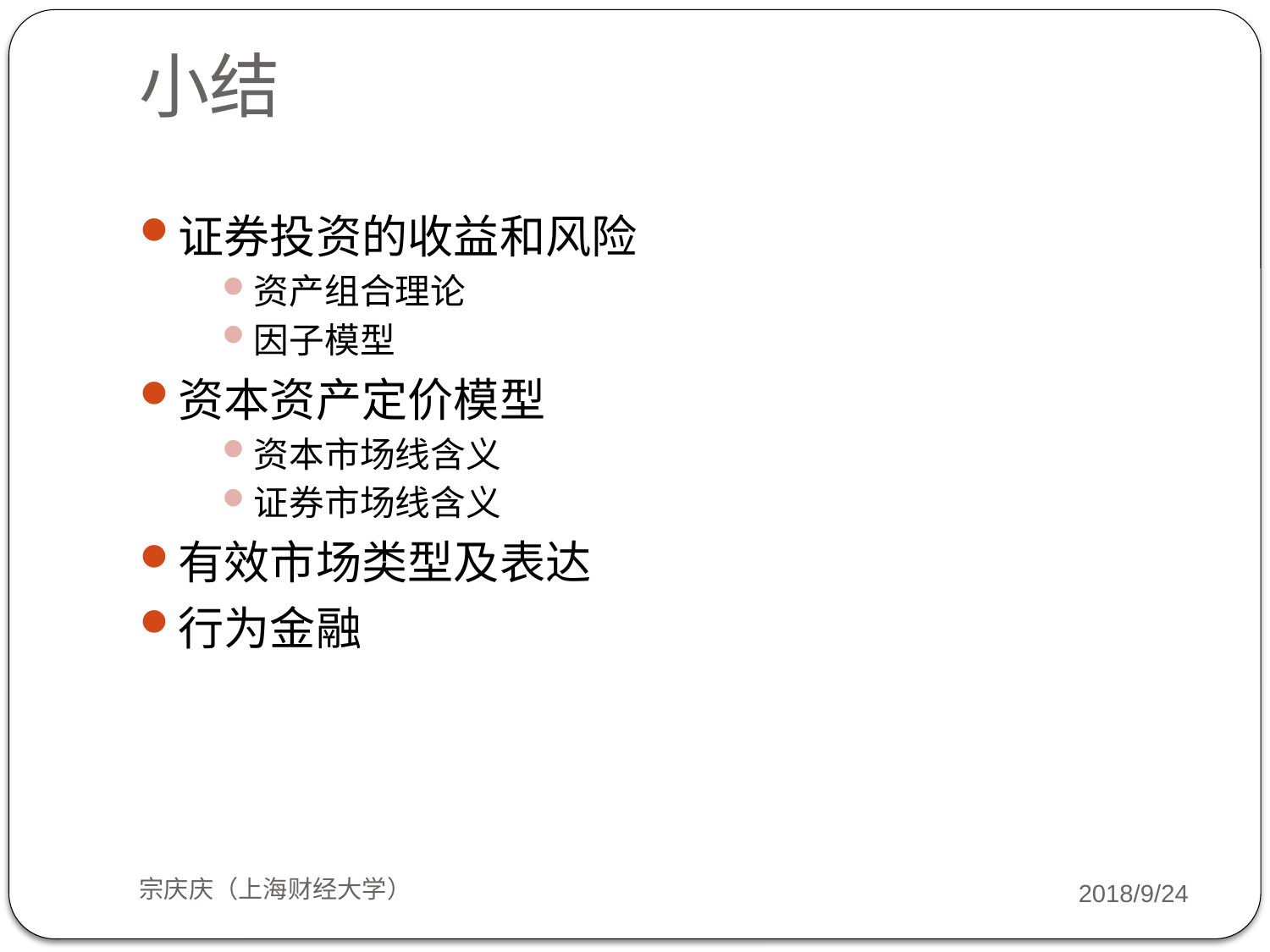

# 小结
证券投资的收益和风险
资产组合理论
因子模型
资本资产定价模型
资本市场线含义
证券市场线含义
有效市场类型及表达
行为金融
宗庆庆（上海财经大学）
2018/9/24